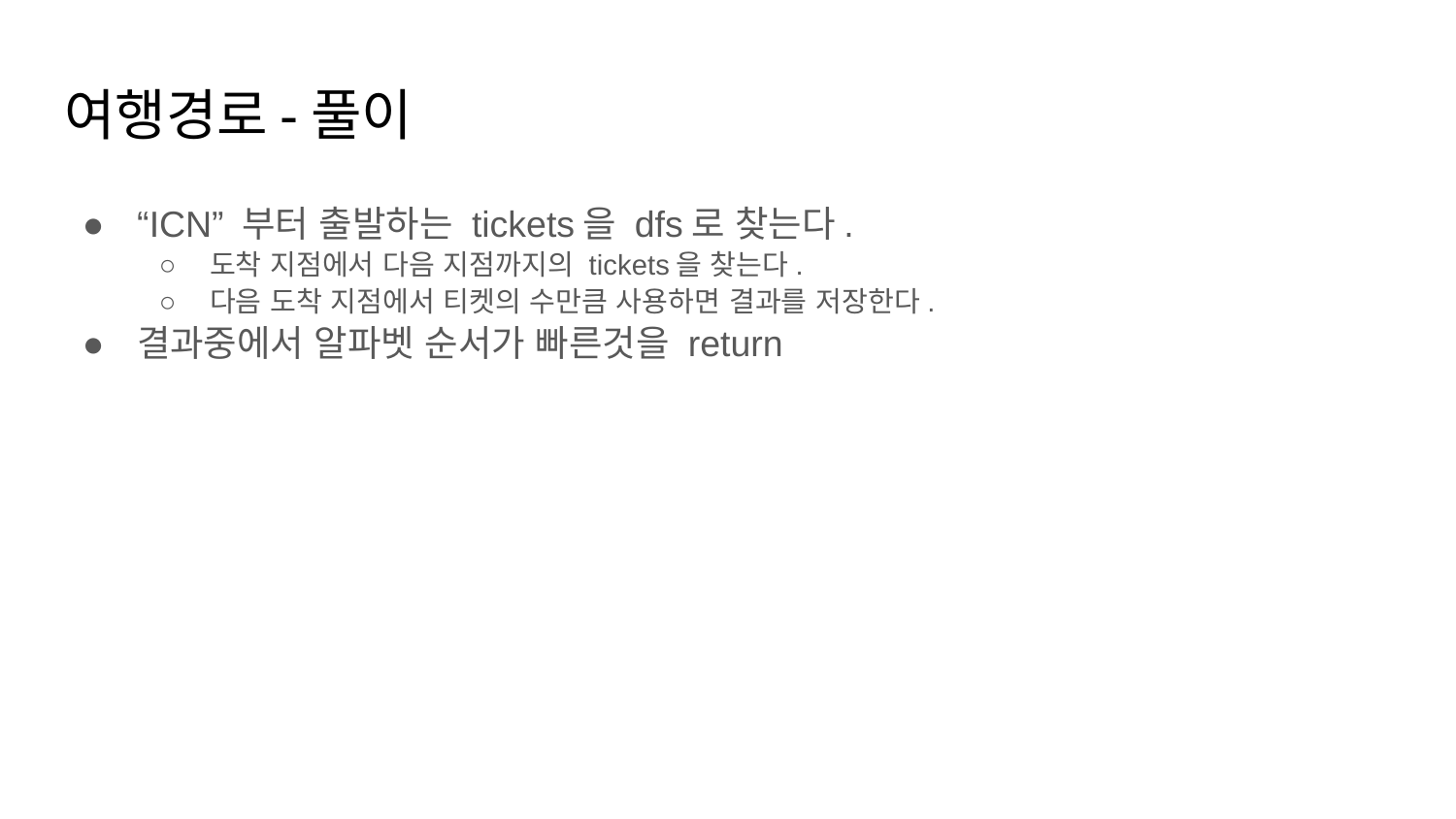

# 여행경로-풀이
“ICN” 부터 출발하는 tickets을 dfs로 찾는다.
도착 지점에서 다음 지점까지의 tickets을 찾는다.
다음 도착 지점에서 티켓의 수만큼 사용하면 결과를 저장한다.
결과중에서 알파벳 순서가 빠른것을 return